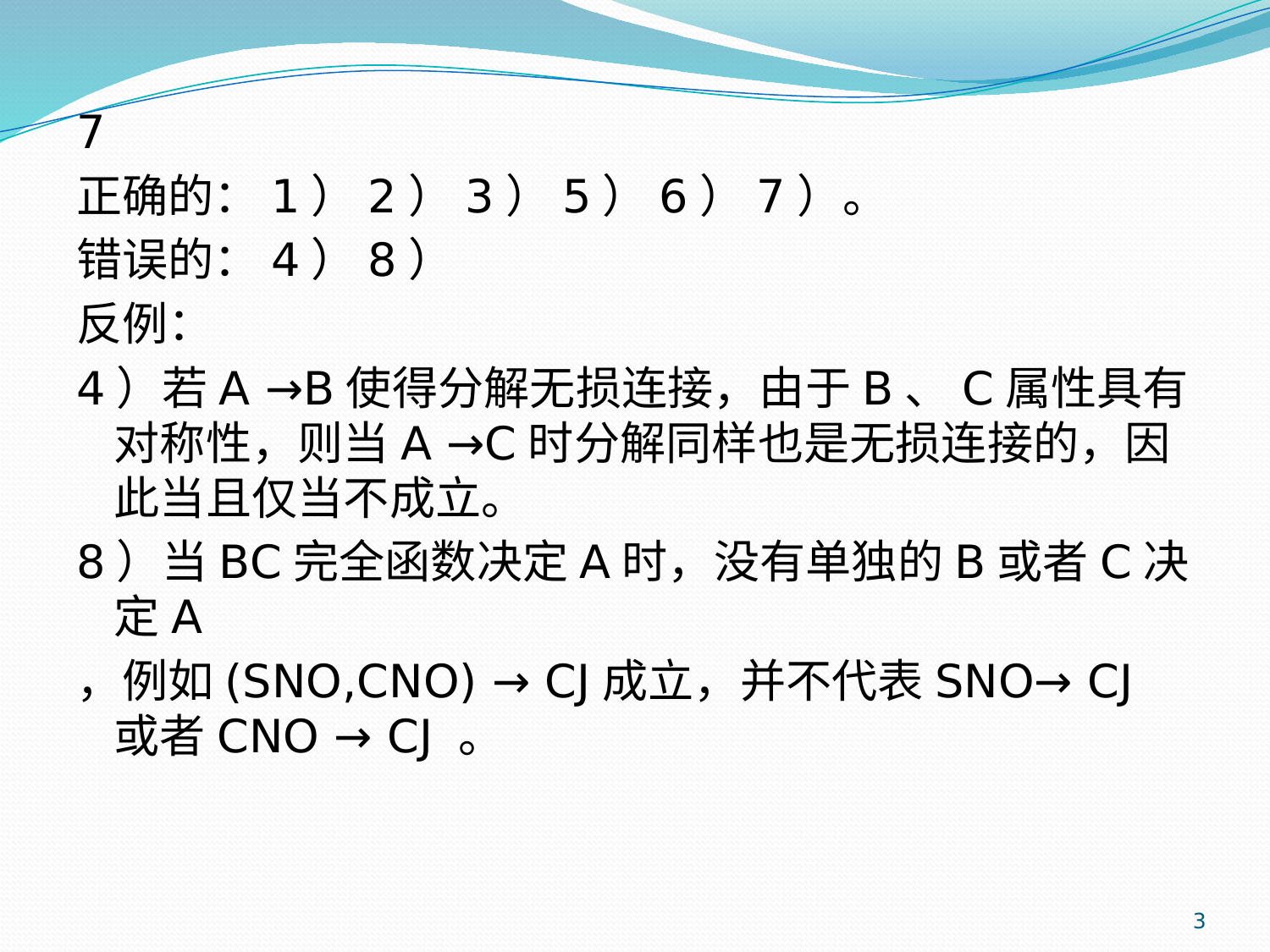

7
正确的：1）2）3）5）6）7）。
错误的：4）8）
反例：
4）若A →B使得分解无损连接，由于B、C属性具有对称性，则当A →C时分解同样也是无损连接的，因此当且仅当不成立。
8）当BC完全函数决定A时，没有单独的B或者C决定A
，例如(SNO,CNO) → CJ成立，并不代表SNO→ CJ 或者CNO → CJ 。
3